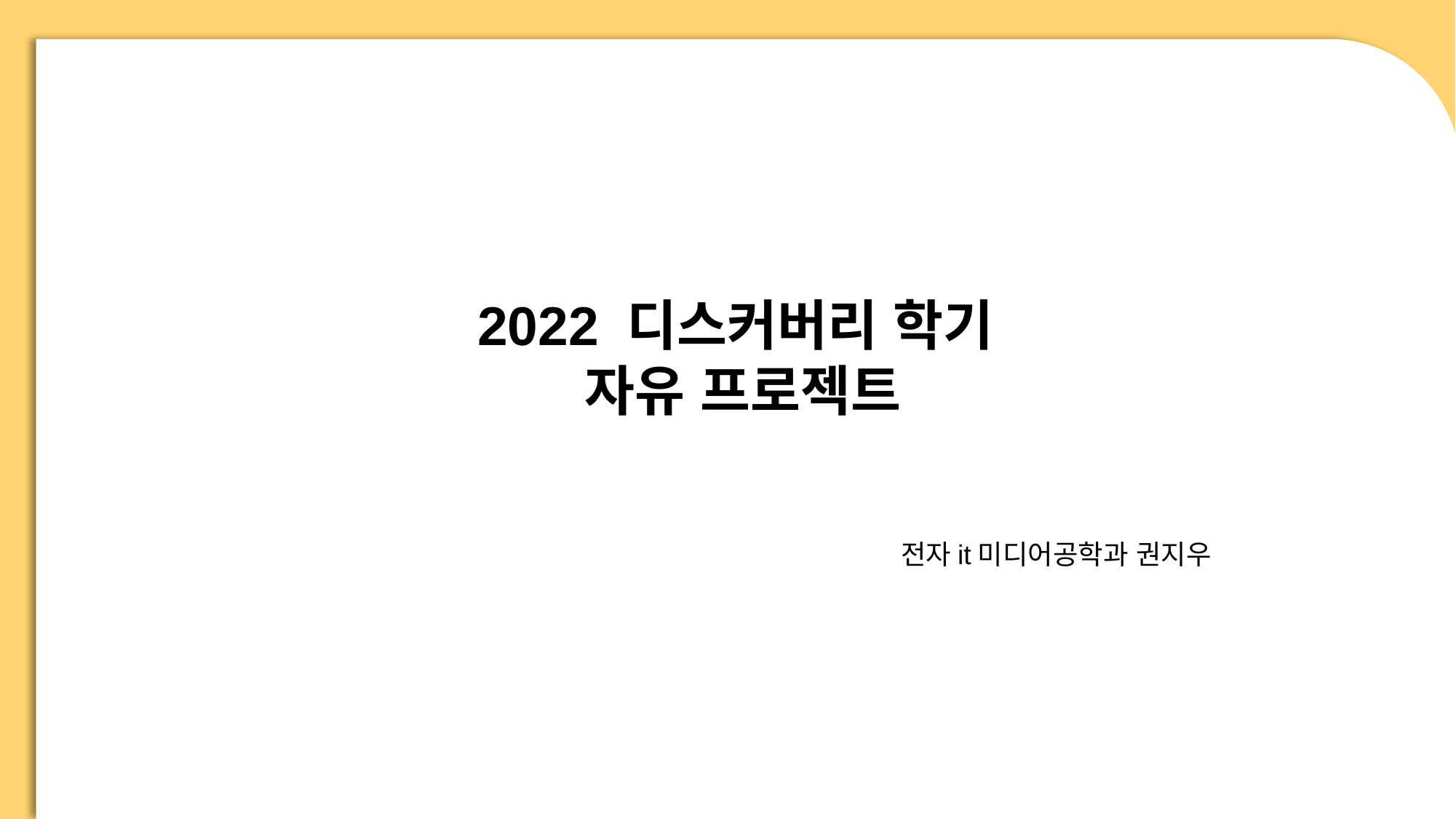

2022 디스커버리 학기
자유 프로젝트
전자it미디어공학과 권지우